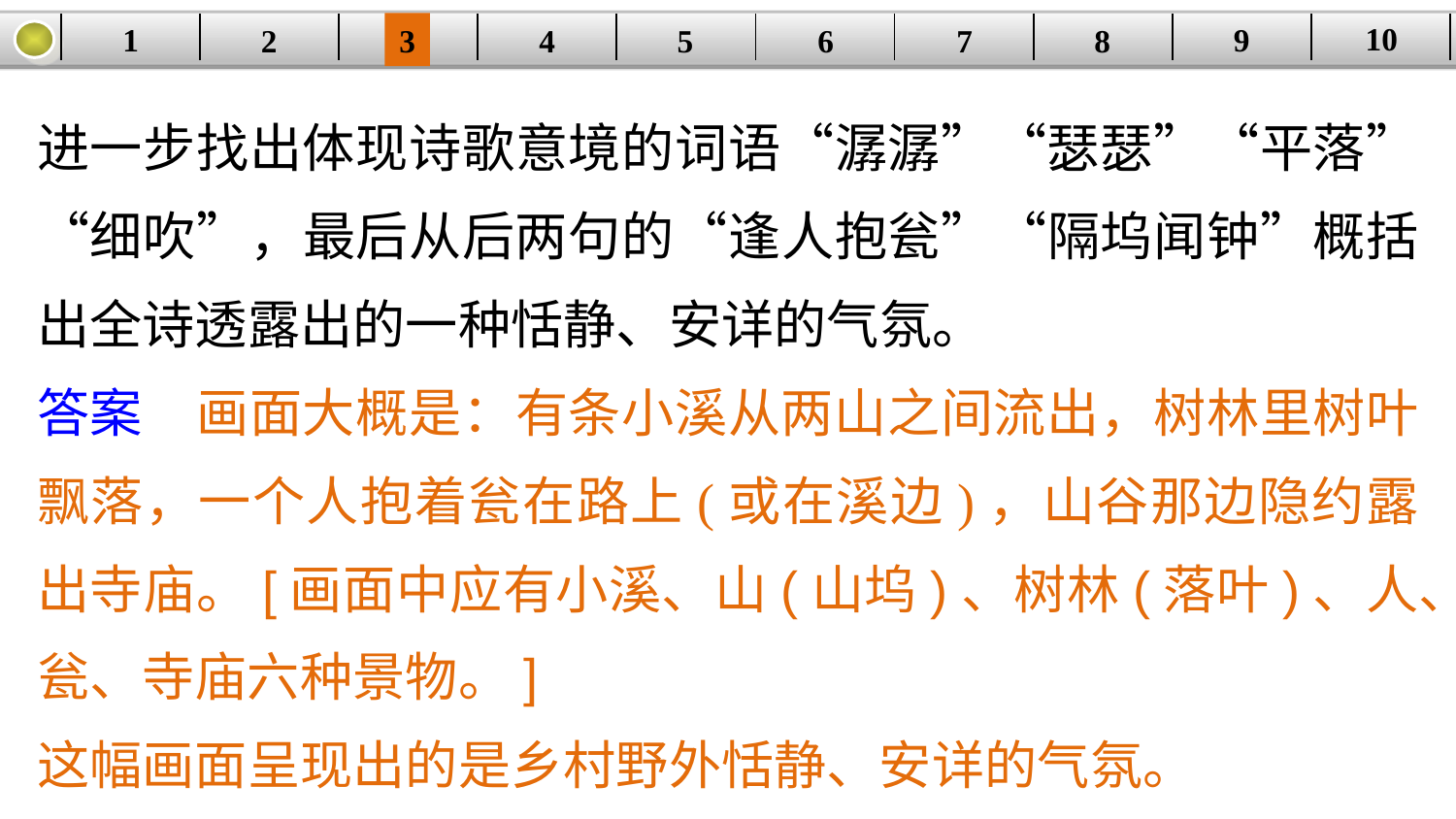

10

9
1
3
4
5
6
8
2
|  |  |  |  |  |  |  |  |  |  |
| --- | --- | --- | --- | --- | --- | --- | --- | --- | --- |
7

进一步找出体现诗歌意境的词语“潺潺”“瑟瑟”“平落”“细吹”，最后从后两句的“逢人抱瓮”“隔坞闻钟”概括出全诗透露出的一种恬静、安详的气氛。
答案　画面大概是：有条小溪从两山之间流出，树林里树叶飘落，一个人抱着瓮在路上(或在溪边)，山谷那边隐约露出寺庙。[画面中应有小溪、山(山坞)、树林(落叶)、人、瓮、寺庙六种景物。]
这幅画面呈现出的是乡村野外恬静、安详的气氛。